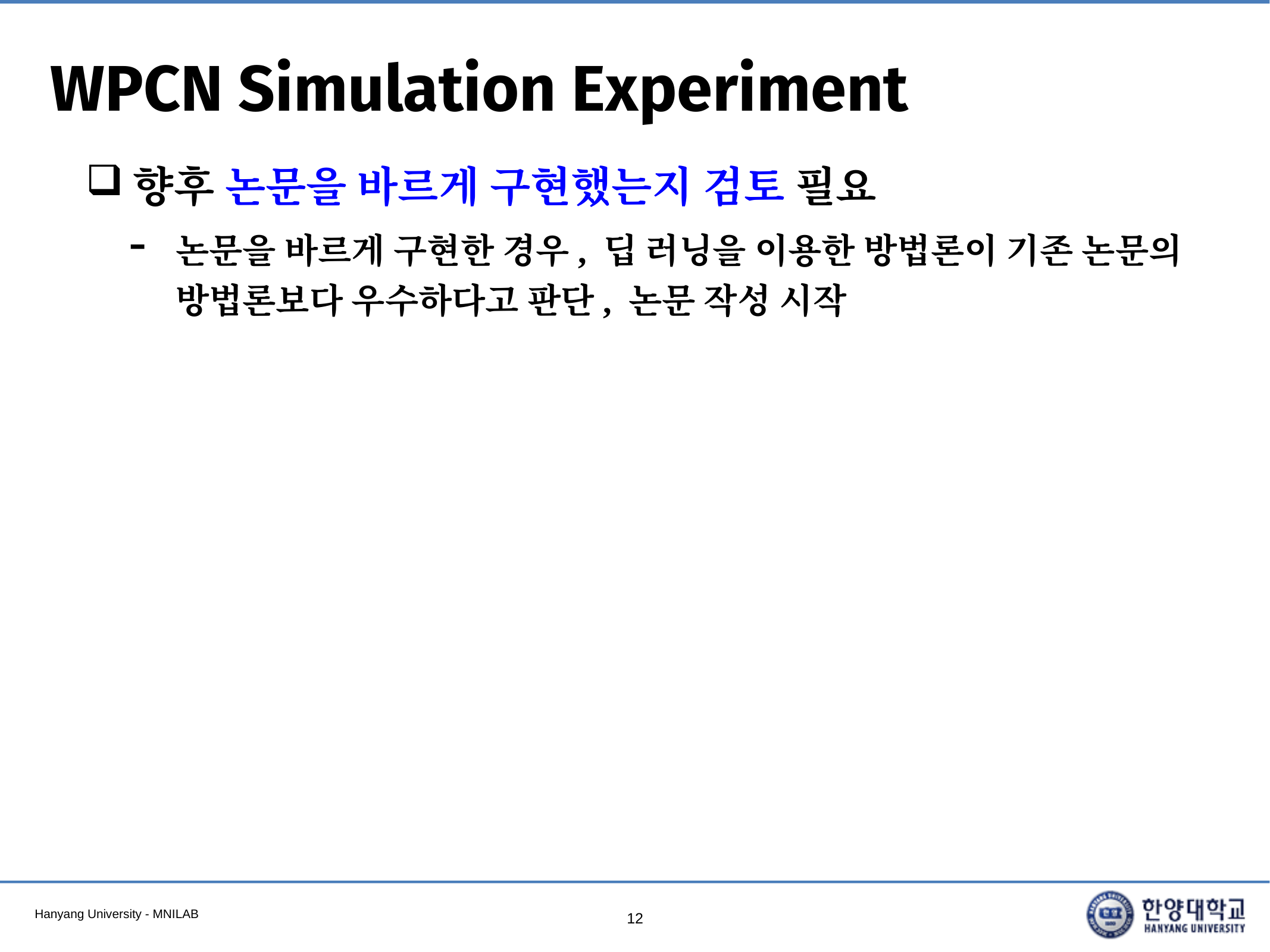

# WPCN Simulation Experiment
향후 논문을 바르게 구현했는지 검토 필요
논문을 바르게 구현한 경우, 딥 러닝을 이용한 방법론이 기존 논문의 방법론보다 우수하다고 판단, 논문 작성 시작
12